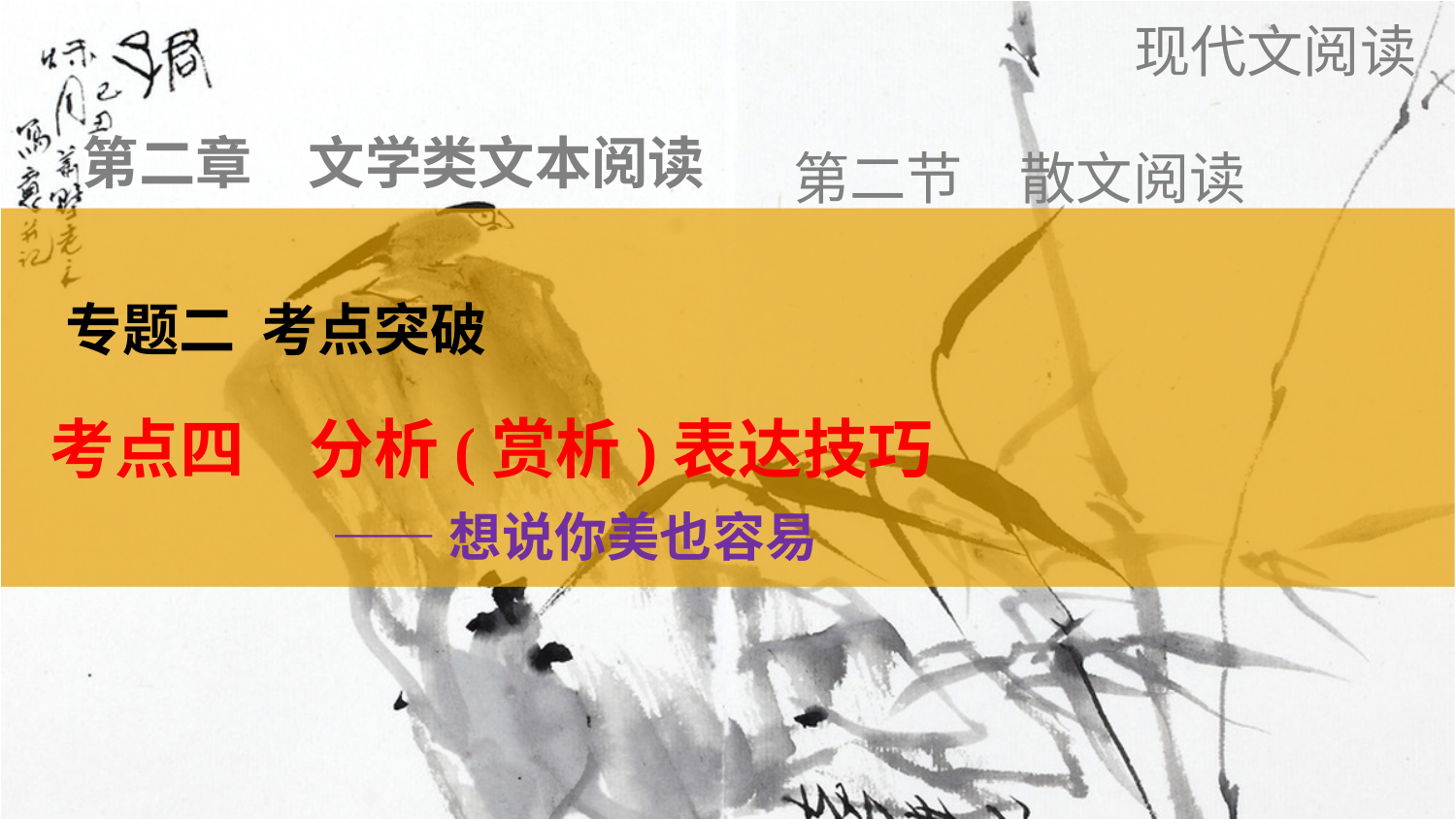

现代文阅读
第二章　文学类文本阅读
第二节　散文阅读
专题二  考点突破
考点四　分析(赏析)表达技巧
              ——想说你美也容易